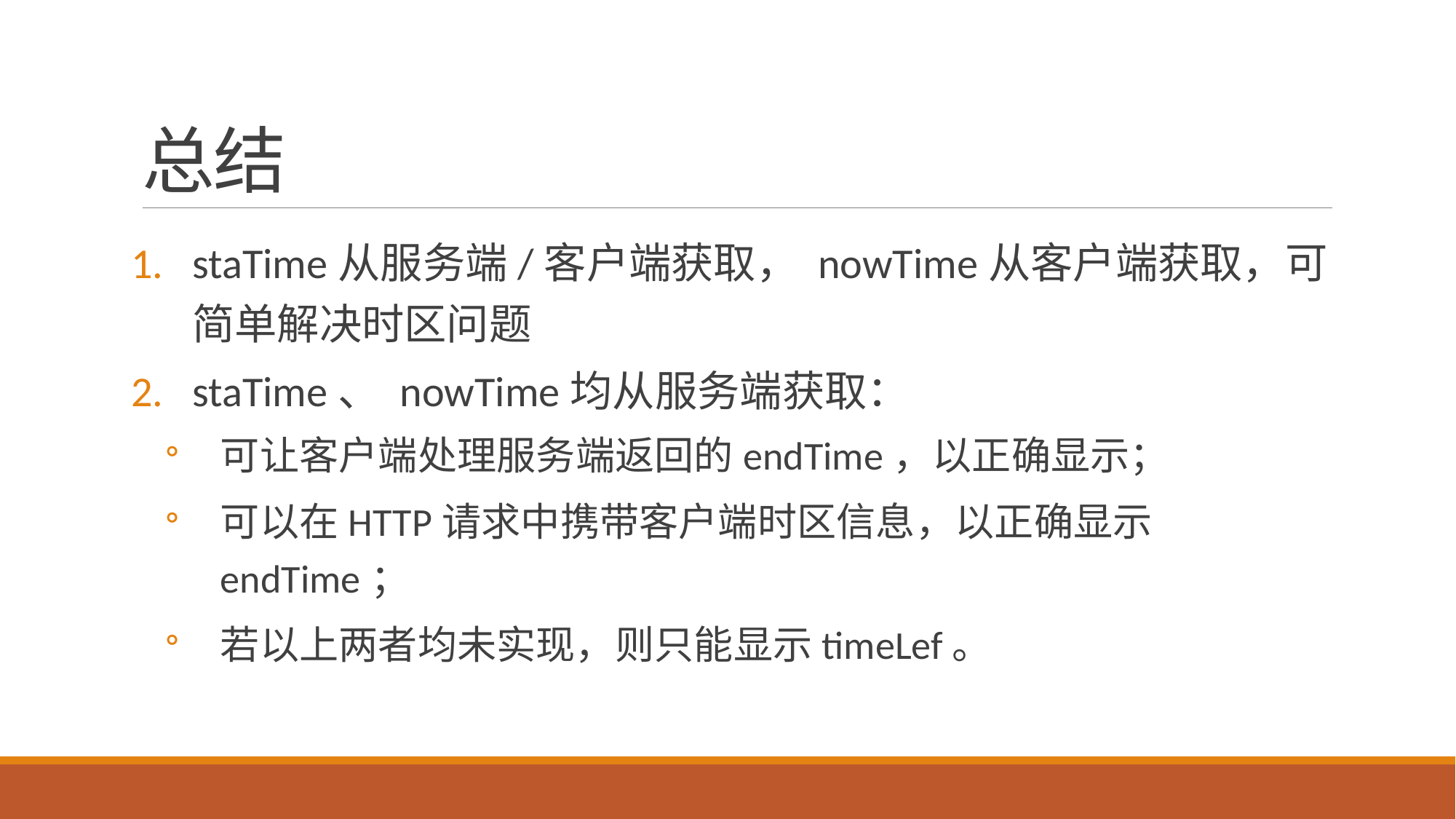

# 总结
staTime从服务端/客户端获取， nowTime从客户端获取，可简单解决时区问题
staTime、 nowTime均从服务端获取：
可让客户端处理服务端返回的endTime，以正确显示；
可以在HTTP请求中携带客户端时区信息，以正确显示endTime；
若以上两者均未实现，则只能显示timeLef。